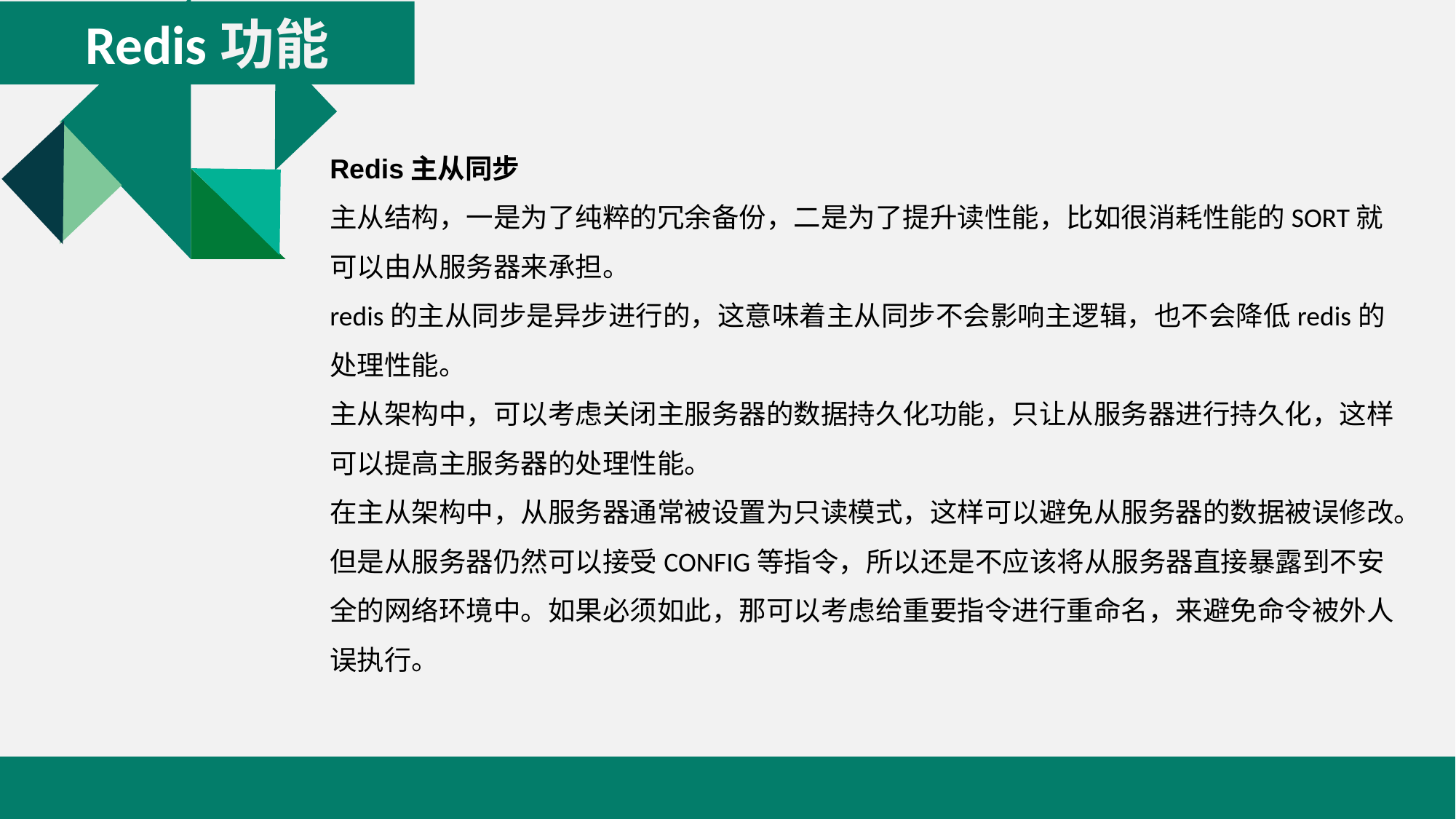

Redis功能
Redis主从同步
主从结构，一是为了纯粹的冗余备份，二是为了提升读性能，比如很消耗性能的SORT就可以由从服务器来承担。
redis的主从同步是异步进行的，这意味着主从同步不会影响主逻辑，也不会降低redis的处理性能。
主从架构中，可以考虑关闭主服务器的数据持久化功能，只让从服务器进行持久化，这样可以提高主服务器的处理性能。
在主从架构中，从服务器通常被设置为只读模式，这样可以避免从服务器的数据被误修改。但是从服务器仍然可以接受CONFIG等指令，所以还是不应该将从服务器直接暴露到不安全的网络环境中。如果必须如此，那可以考虑给重要指令进行重命名，来避免命令被外人误执行。